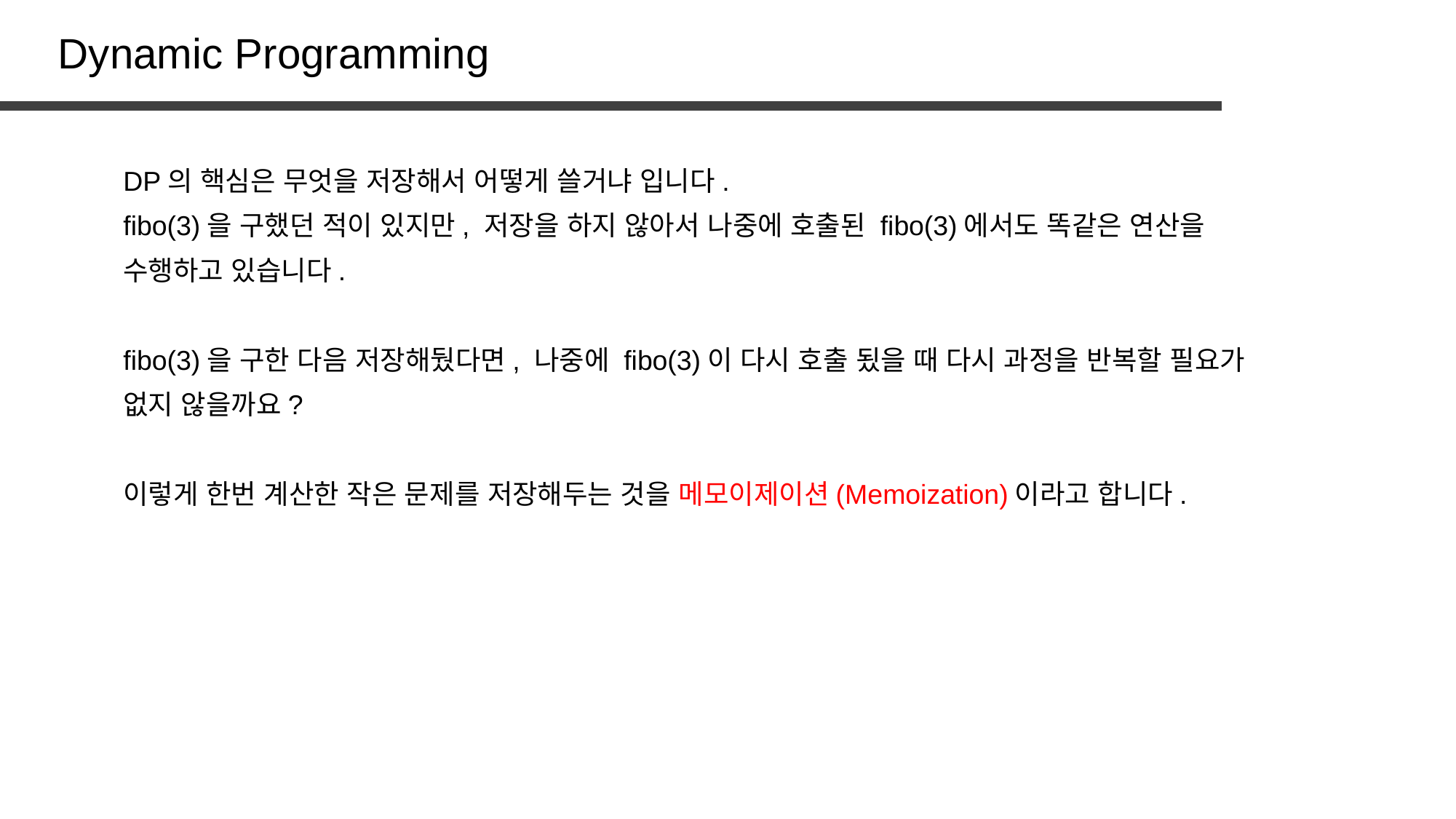

Dynamic Programming
DP의 핵심은 무엇을 저장해서 어떻게 쓸거냐 입니다.
fibo(3)을 구했던 적이 있지만, 저장을 하지 않아서 나중에 호출된 fibo(3)에서도 똑같은 연산을
수행하고 있습니다.
fibo(3)을 구한 다음 저장해뒀다면, 나중에 fibo(3)이 다시 호출 됬을 때 다시 과정을 반복할 필요가
없지 않을까요?
이렇게 한번 계산한 작은 문제를 저장해두는 것을 메모이제이션(Memoization)이라고 합니다.